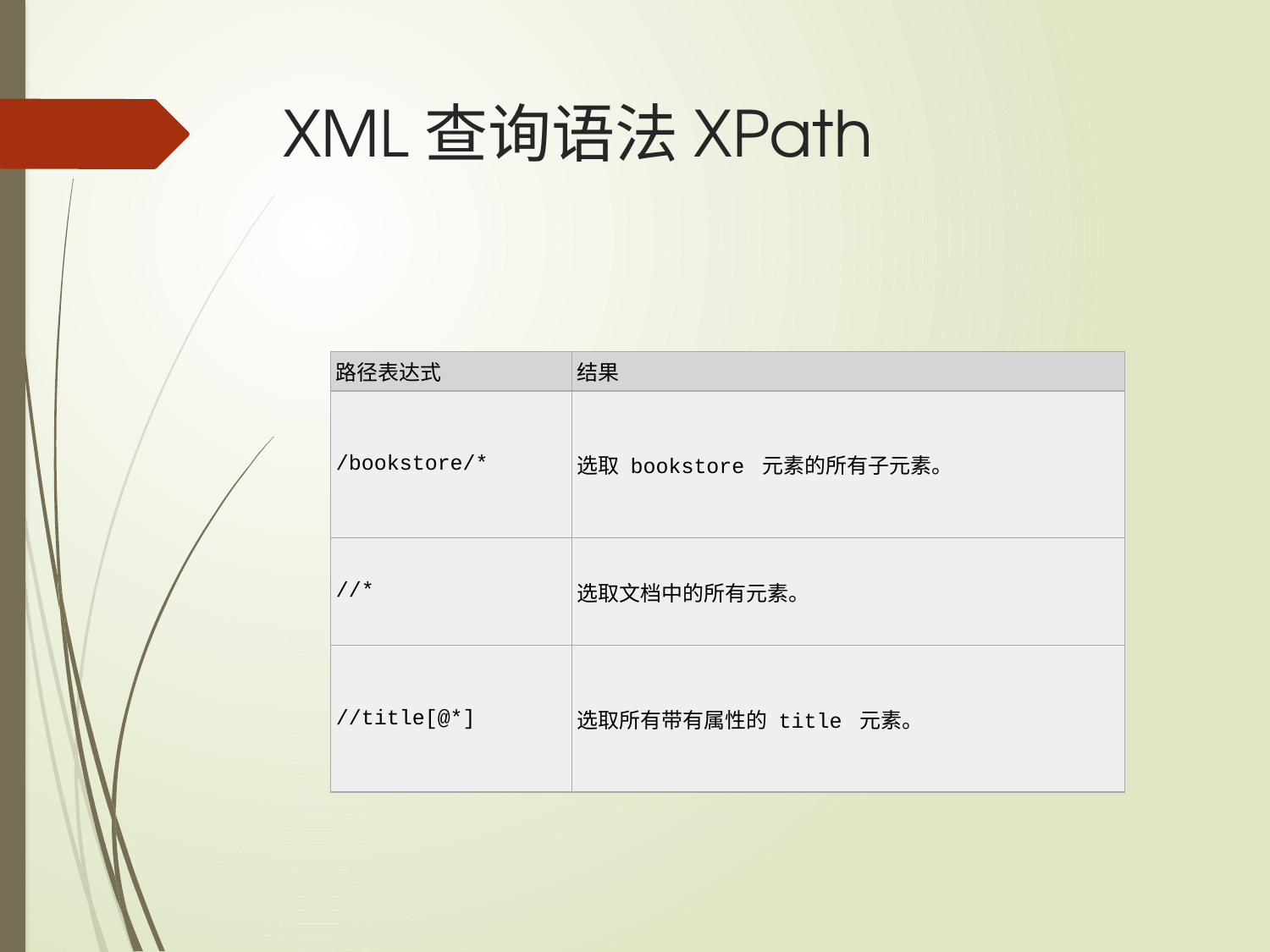

# XML查询语法XPath
| 路径表达式 | 结果 |
| --- | --- |
| /bookstore/\* | 选取 bookstore 元素的所有子元素。 |
| //\* | 选取文档中的所有元素。 |
| //title[@\*] | 选取所有带有属性的 title 元素。 |